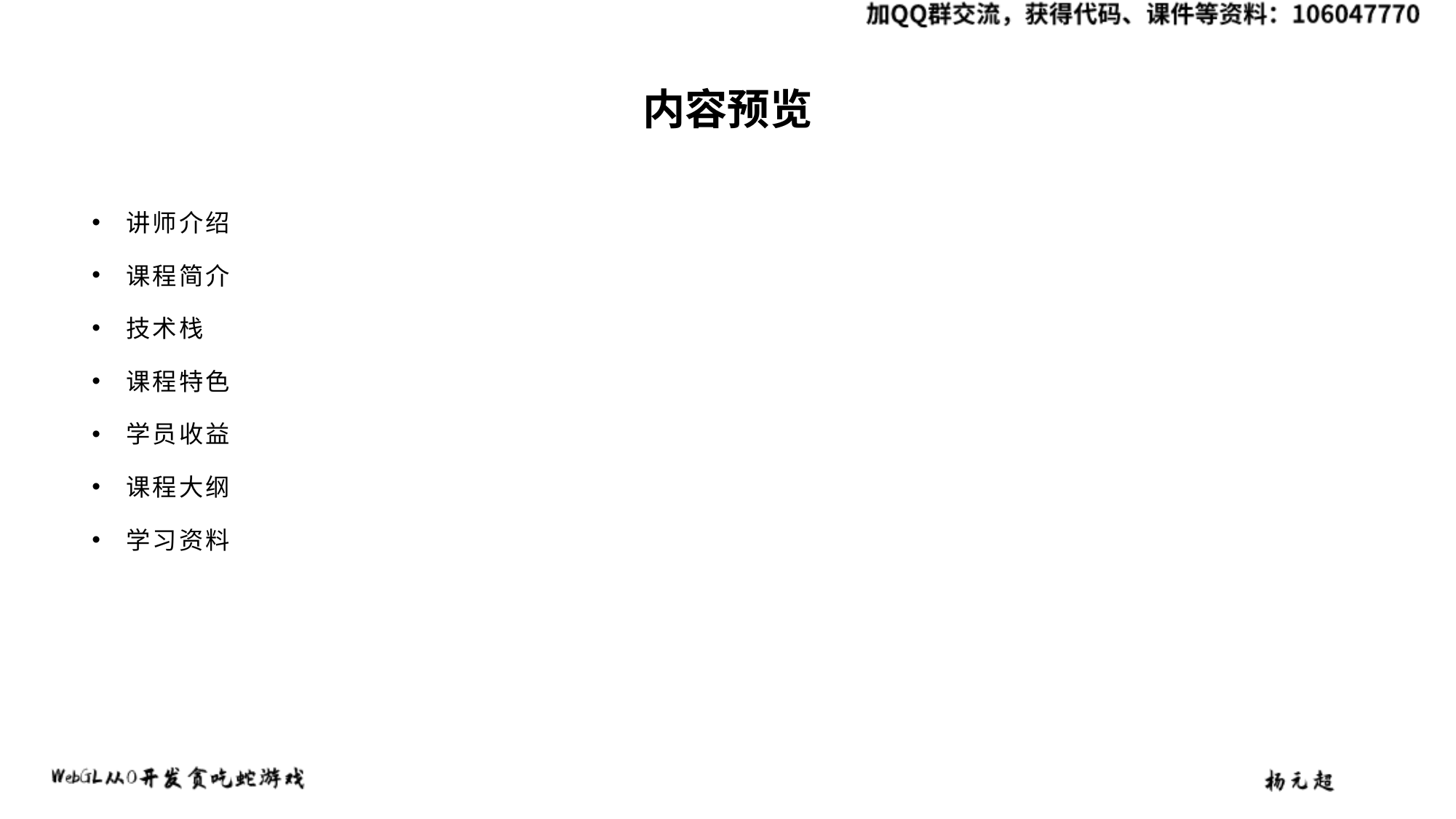

讲师介绍
课程简介
技术栈
课程特色
学员收益
课程大纲
学习资料